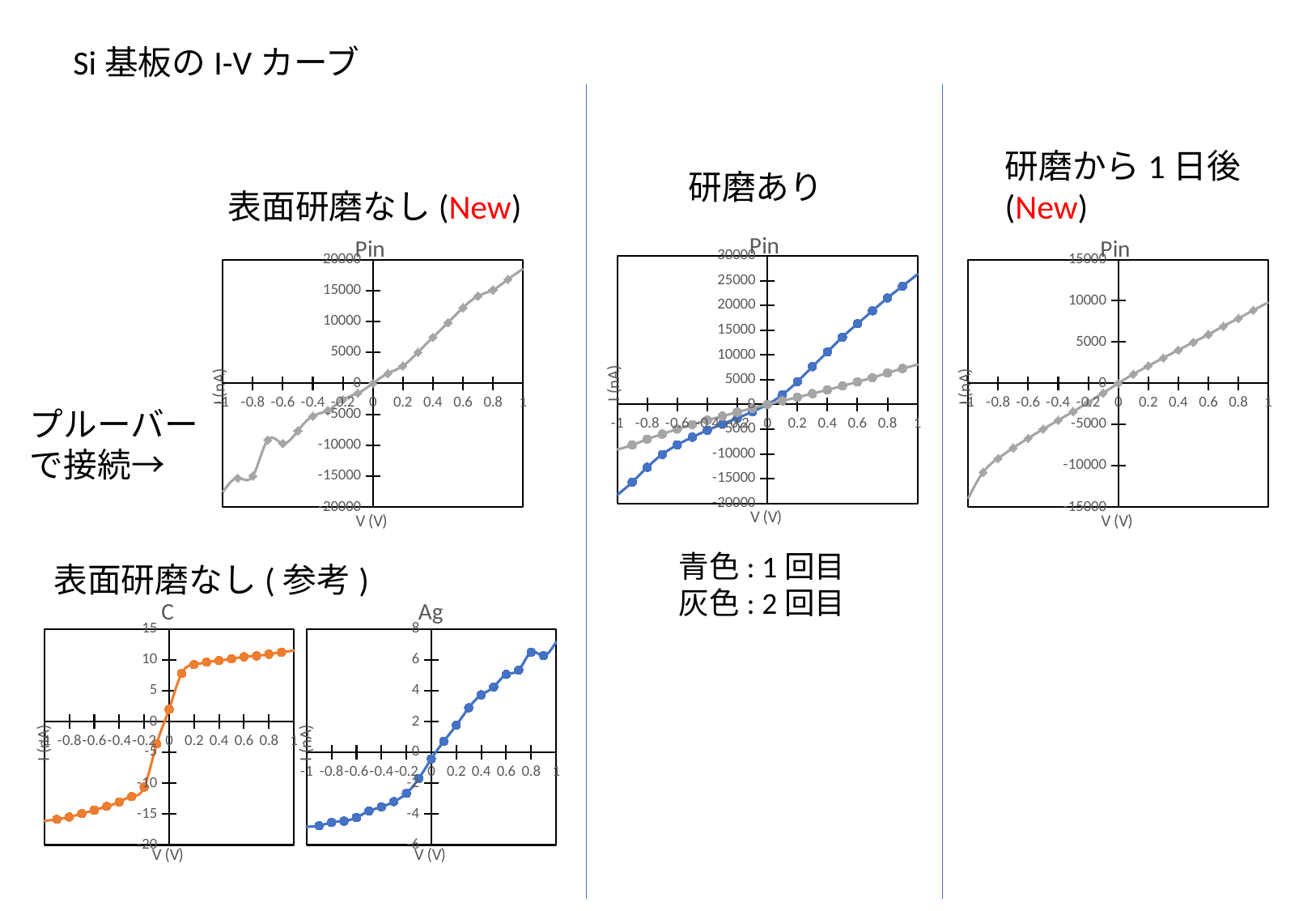

Si基板のI-Vカーブ
研磨から1日後(New)
研磨あり
表面研磨なし(New)

### Chart: Pin

| Category | Pin |  |
|---|---|---|

### Chart: Pin

| Category | Pin |
|---|---|

### Chart: Pin

| Category | Pin |
|---|---|
プルーバー
で接続→
青色: 1回目
灰色: 2回目
表面研磨なし(参考)

### Chart: Ag

| Category |  |
|---|---|

### Chart: C

| Category | C |
|---|---|